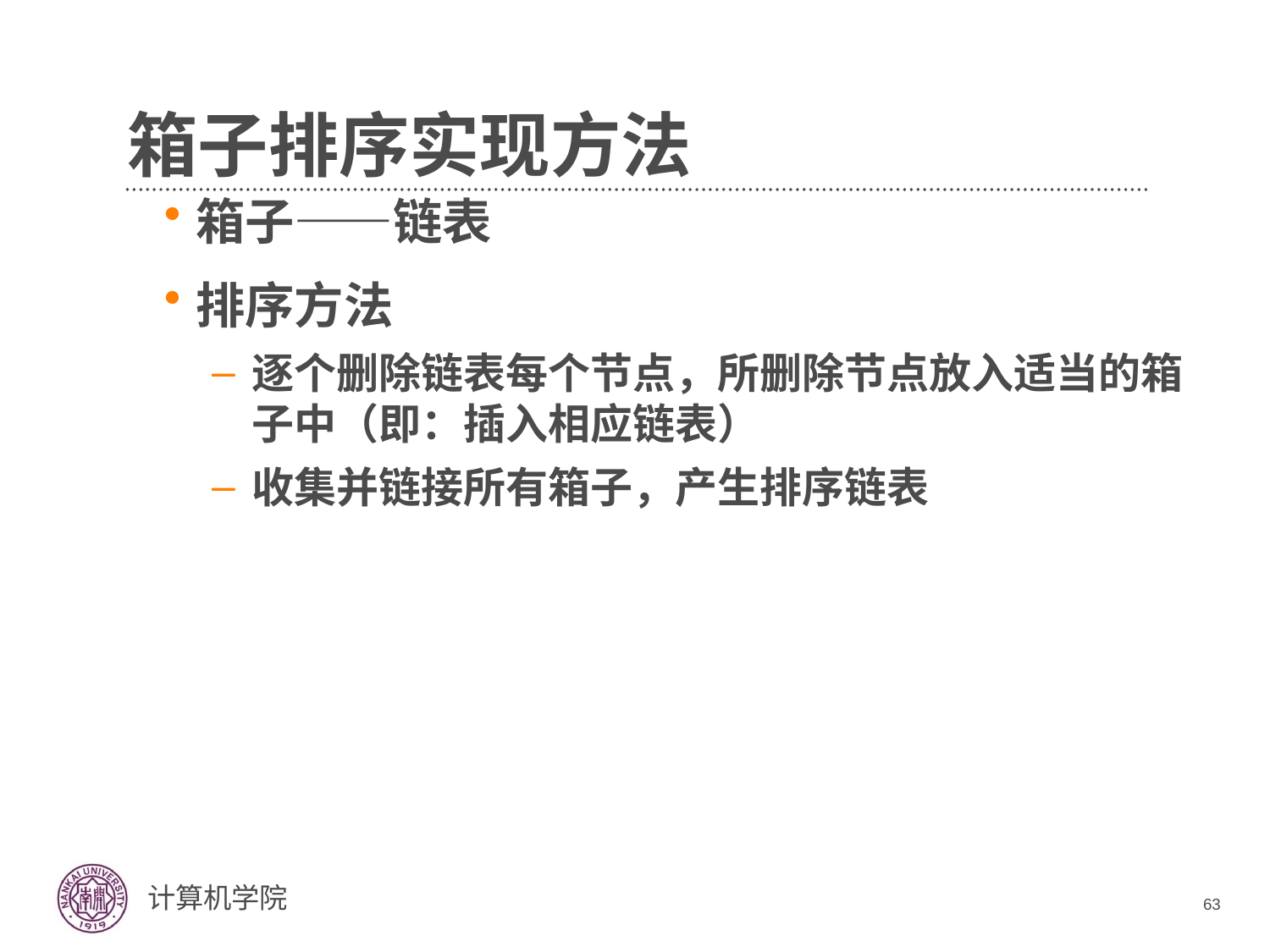

# 箱子排序实现方法
箱子——链表
排序方法
逐个删除链表每个节点，所删除节点放入适当的箱子中（即：插入相应链表）
收集并链接所有箱子，产生排序链表
63